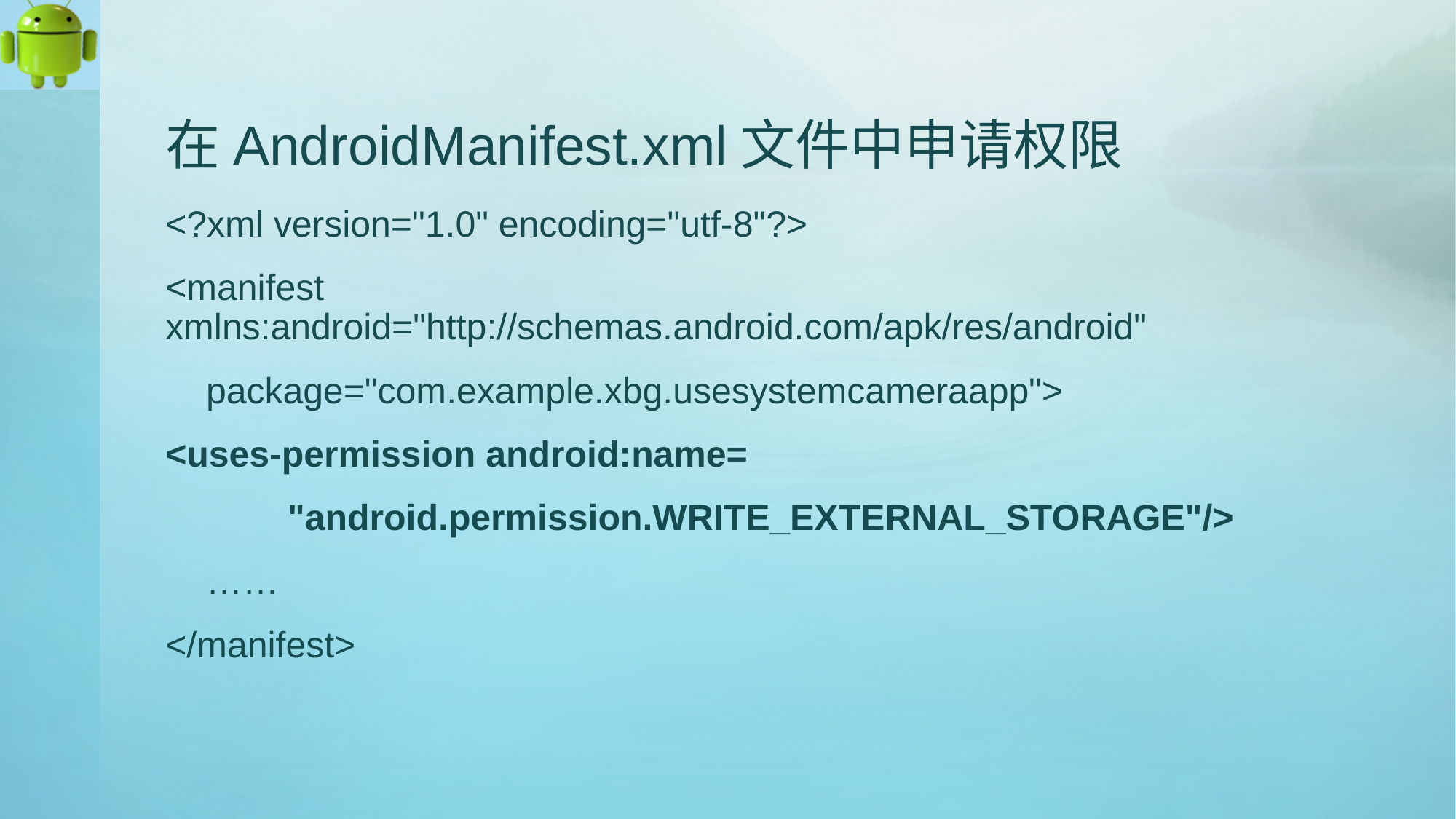

# 在AndroidManifest.xml文件中申请权限
<?xml version="1.0" encoding="utf-8"?>
<manifest xmlns:android="http://schemas.android.com/apk/res/android"
    package="com.example.xbg.usesystemcameraapp">
<uses-permission android:name=
            "android.permission.WRITE_EXTERNAL_STORAGE"/>
    ……
</manifest>